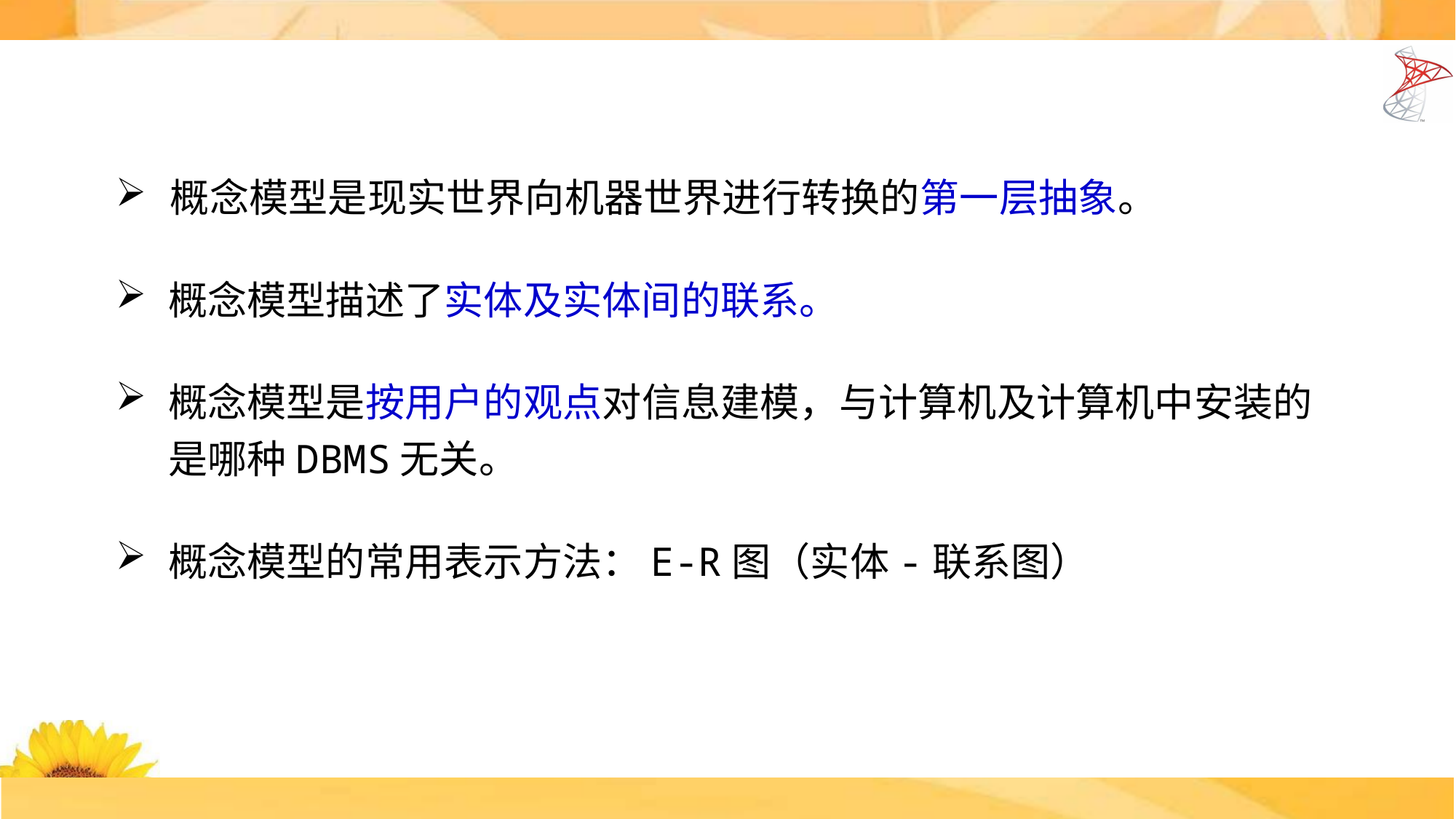

概念模型是现实世界向机器世界进行转换的第一层抽象。
概念模型描述了实体及实体间的联系。
概念模型是按用户的观点对信息建模，与计算机及计算机中安装的是哪种DBMS无关。
概念模型的常用表示方法：E-R图（实体-联系图）